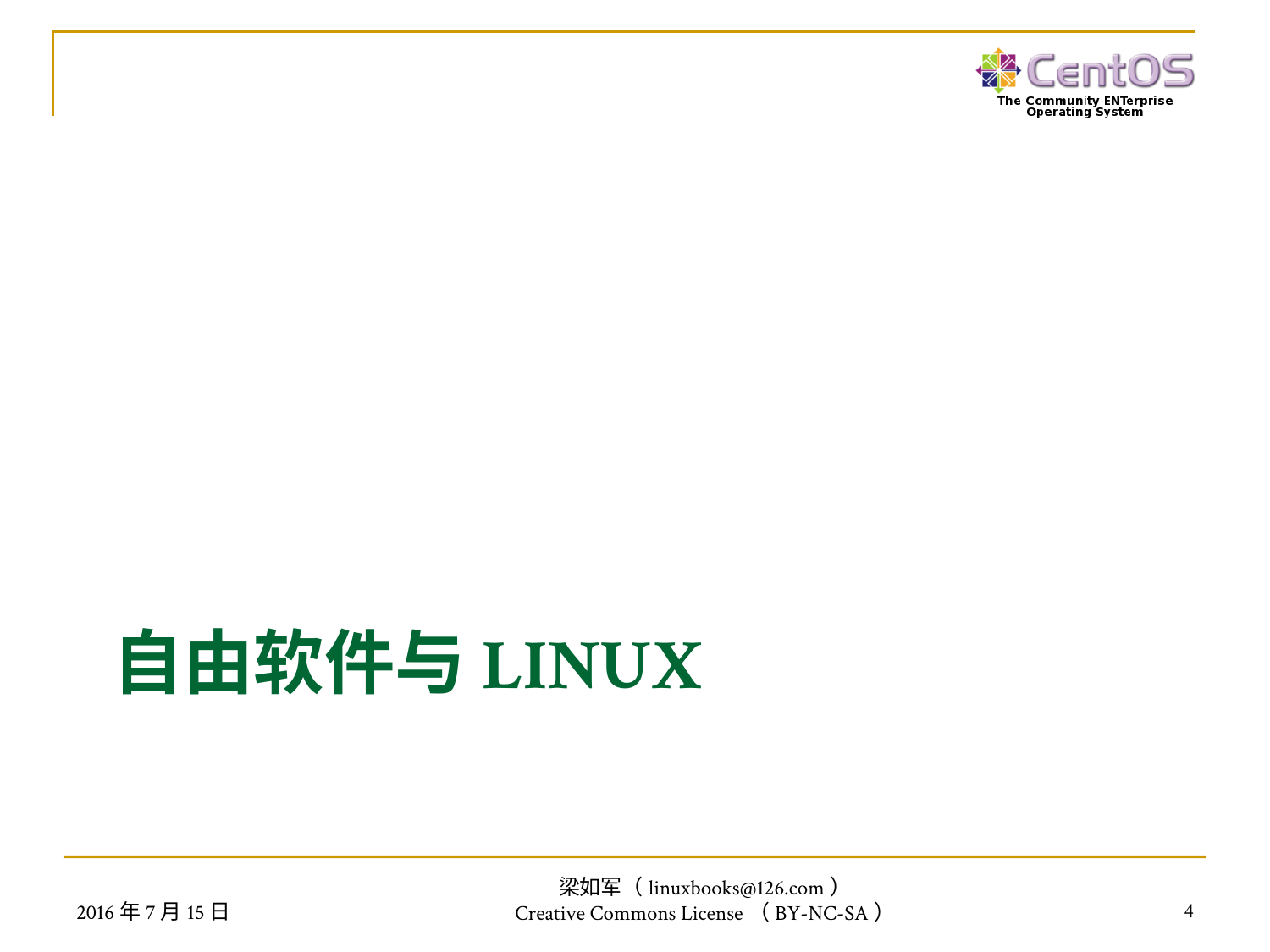

# 自由软件与Linux
2016年7月15日
4
梁如军（linuxbooks@126.com）
Creative Commons License（BY-NC-SA）